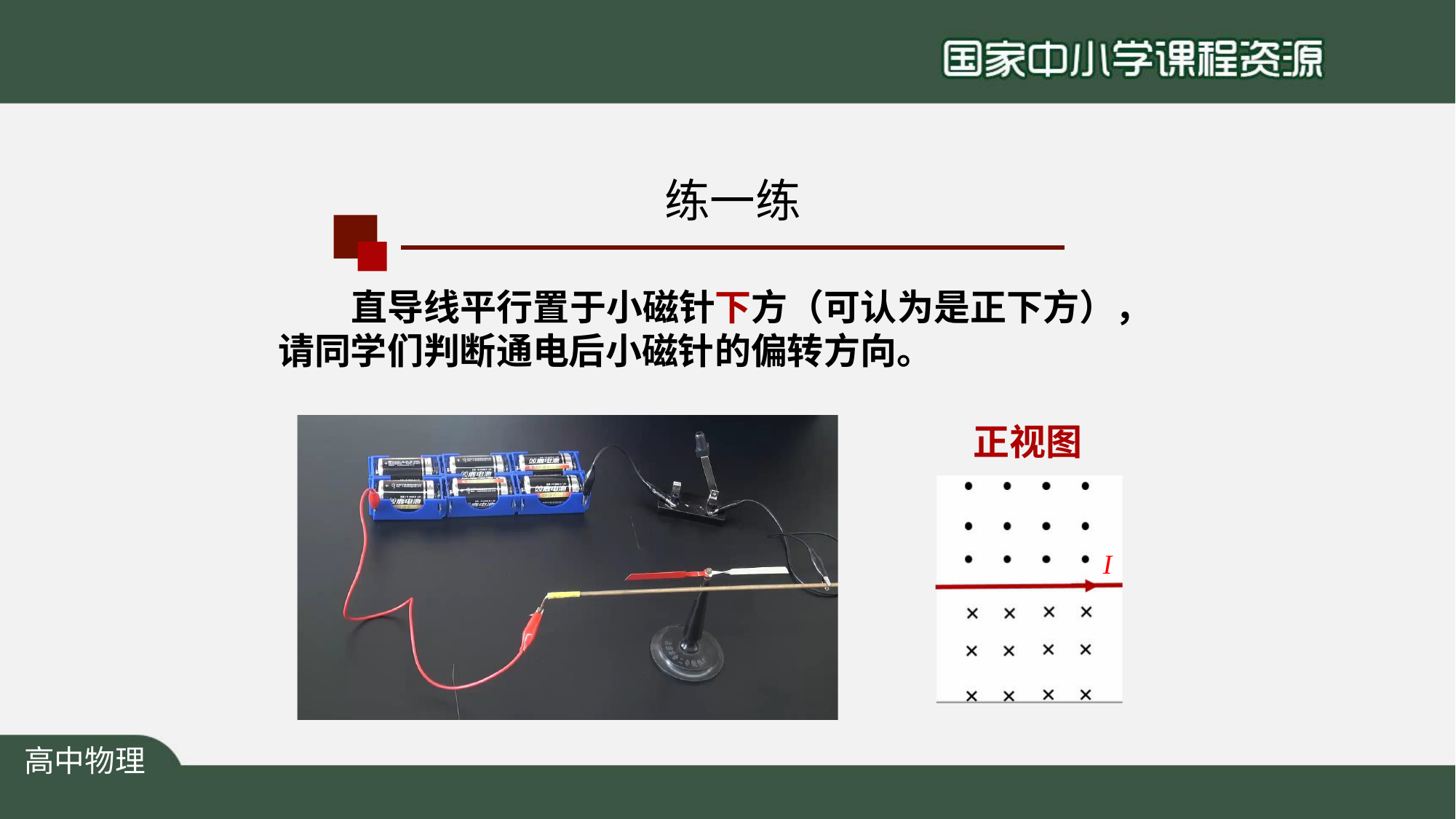

# 练一练

直导线平行置于小磁针下方（可认为是正下方）， 请同学们判断通电后小磁针的偏转方向。

正视图

I
高中物理